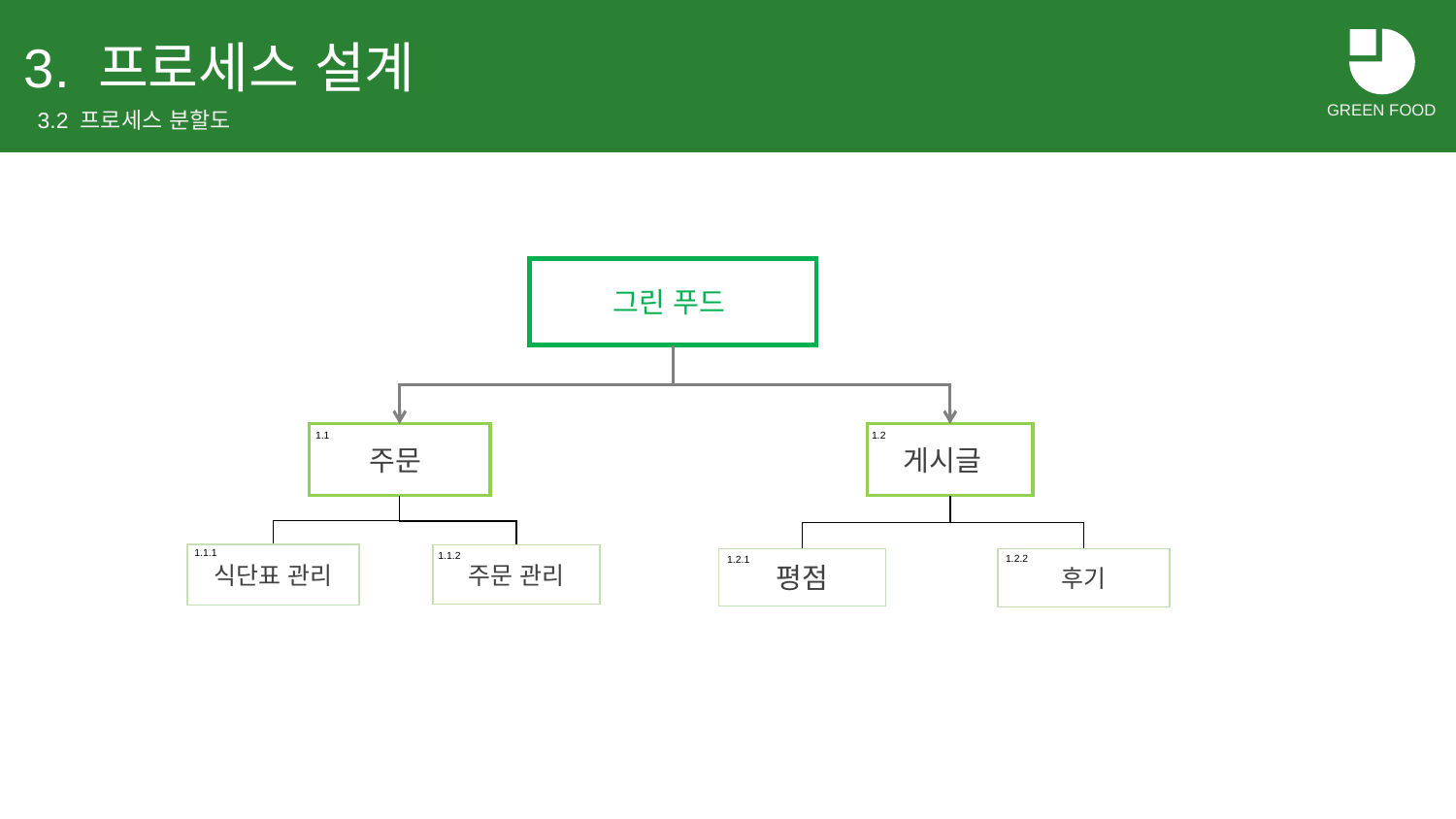

3. 프로세스 설계

GREEN FOOD
3.2 프로세스 분할도
그린 푸드
1.1
주문
1.2
게시글
1.1.1
1.1.2
식단표 관리
주문 관리
1.2.2
1.2.1
평점
후기